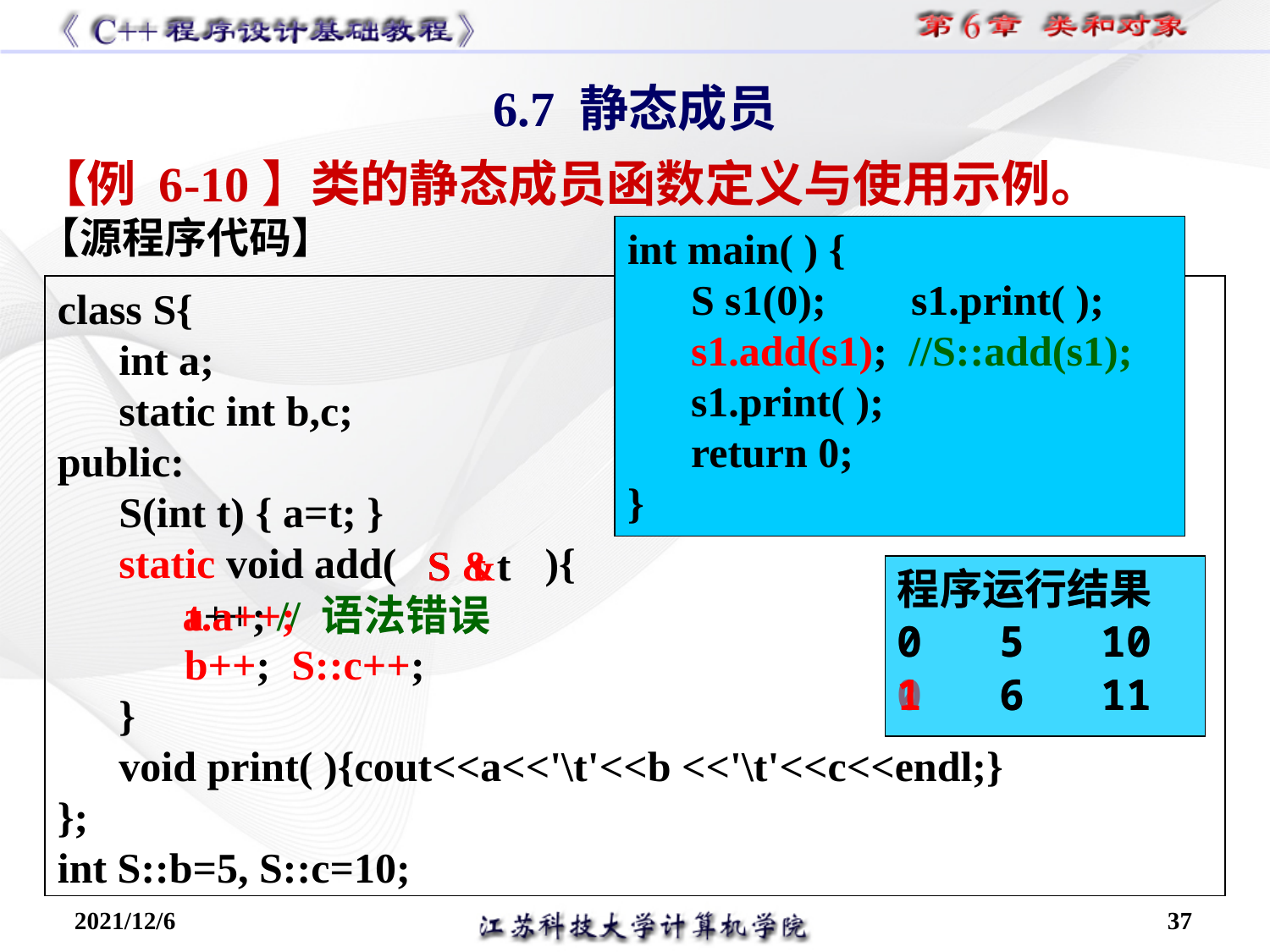

6.7 静态成员
【例 6-10】类的静态成员函数定义与使用示例。
【源程序代码】
int main( ) {
S s1(0);        s1.print( );
s1.add(s1);  //S::add(s1);
s1.print( );
return 0;
}
class S{
int a;
static int b,c;
public:
S(int t) { a=t; }
static void add(              ){

b++;  S::c++;
}
void print( ){cout<<a<<'\t'<<b <<'\t'<<c<<endl;}
};
int S::b=5, S::c=10;
S &t
S  t
程序运行结果
0   5   10
1   6   11
程序运行结果
0   5   10
0   6   11
a++; // 语法错误
t.a++;